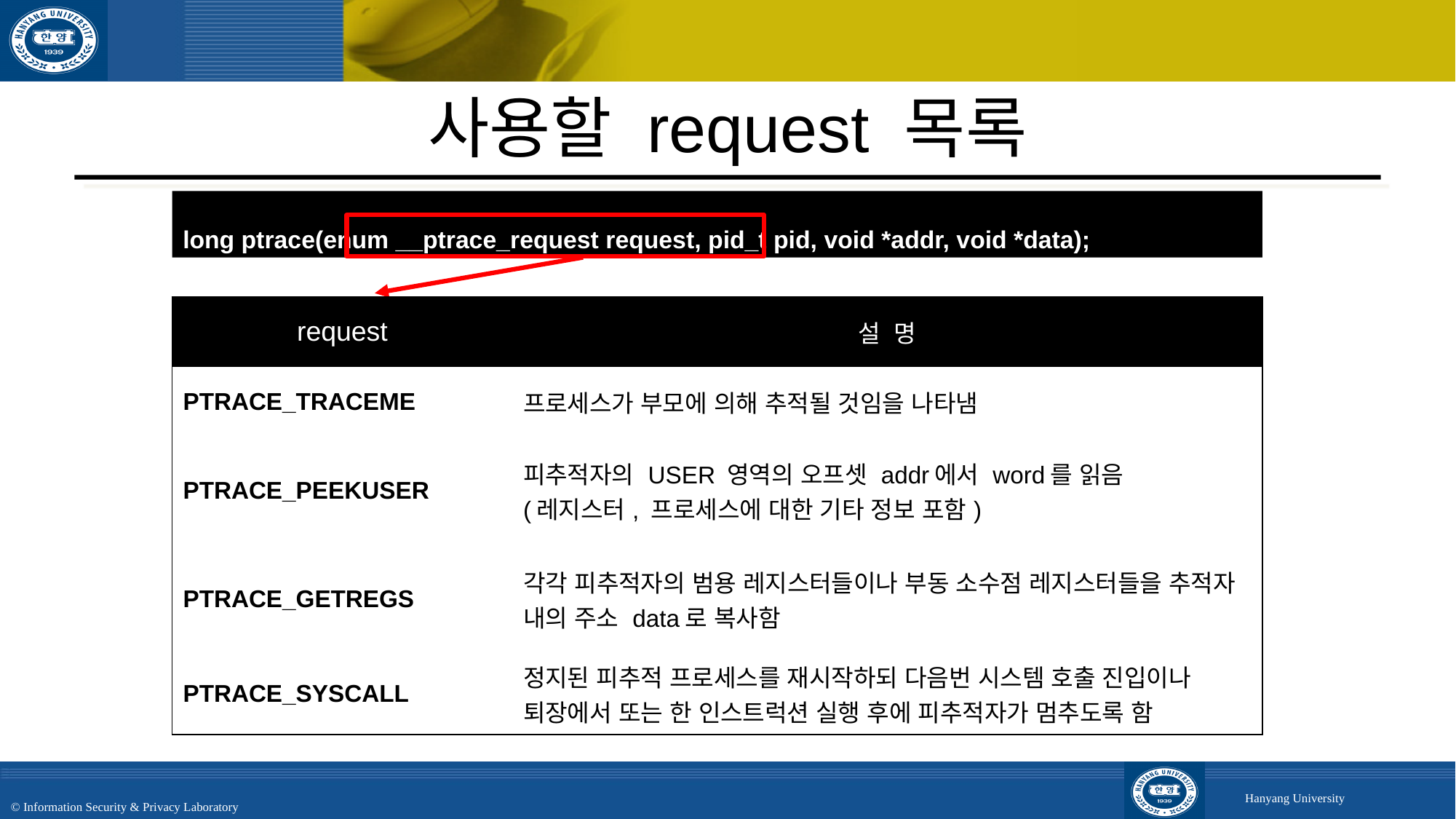

# 사용할 request 목록

long ptrace(enum __ptrace_request request, pid_t pid, void *addr, void *data);

| request | 설 명 |
| --- | --- |
| PTRACE\_TRACEME | 프로세스가 부모에 의해 추적될 것임을 나타냄 |
| PTRACE\_PEEKUSER | 피추적자의 USER 영역의 오프셋 addr에서 word를 읽음 (레지스터, 프로세스에 대한 기타 정보 포함) |
| PTRACE\_GETREGS | 각각 피추적자의 범용 레지스터들이나 부동 소수점 레지스터들을 추적자 내의 주소 data로 복사함 |
| PTRACE\_SYSCALL | 정지된 피추적 프로세스를 재시작하되 다음번 시스템 호출 진입이나 퇴장에서 또는 한 인스트럭션 실행 후에 피추적자가 멈추도록 함 |